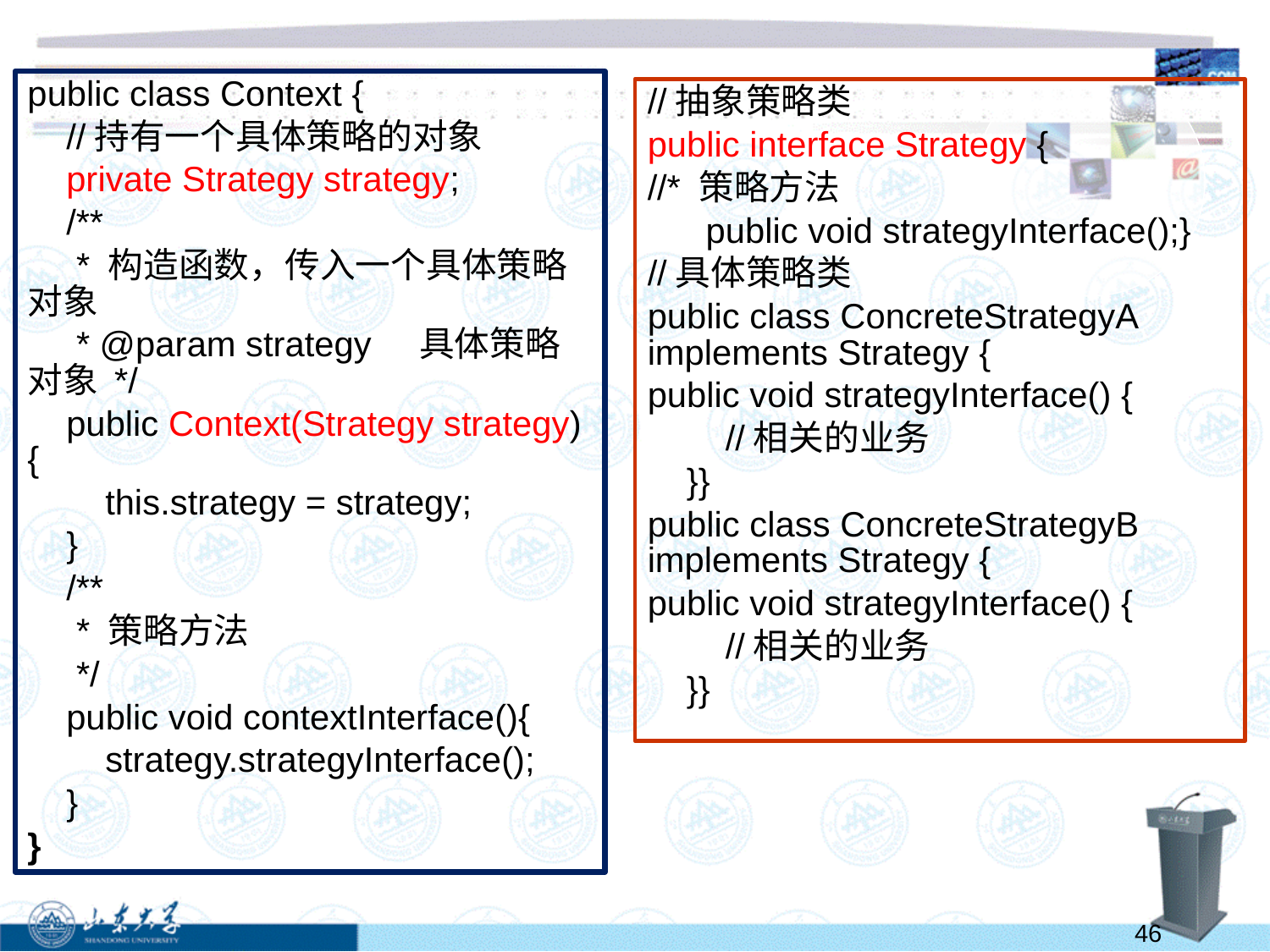

public class Context {
    //持有一个具体策略的对象
    private Strategy strategy;
    /**
     * 构造函数，传入一个具体策略对象
     * @param strategy    具体策略对象 */
    public Context(Strategy strategy){
        this.strategy = strategy;
    }
    /**
     * 策略方法
     */
    public void contextInterface(){
        strategy.strategyInterface();
    }
}
//抽象策略类
public interface Strategy {
//* 策略方法
      public void strategyInterface();}
//具体策略类
public class ConcreteStrategyA implements Strategy {
public void strategyInterface() {
        //相关的业务
    }}
public class ConcreteStrategyB implements Strategy {
public void strategyInterface() {
        //相关的业务
    }}

46